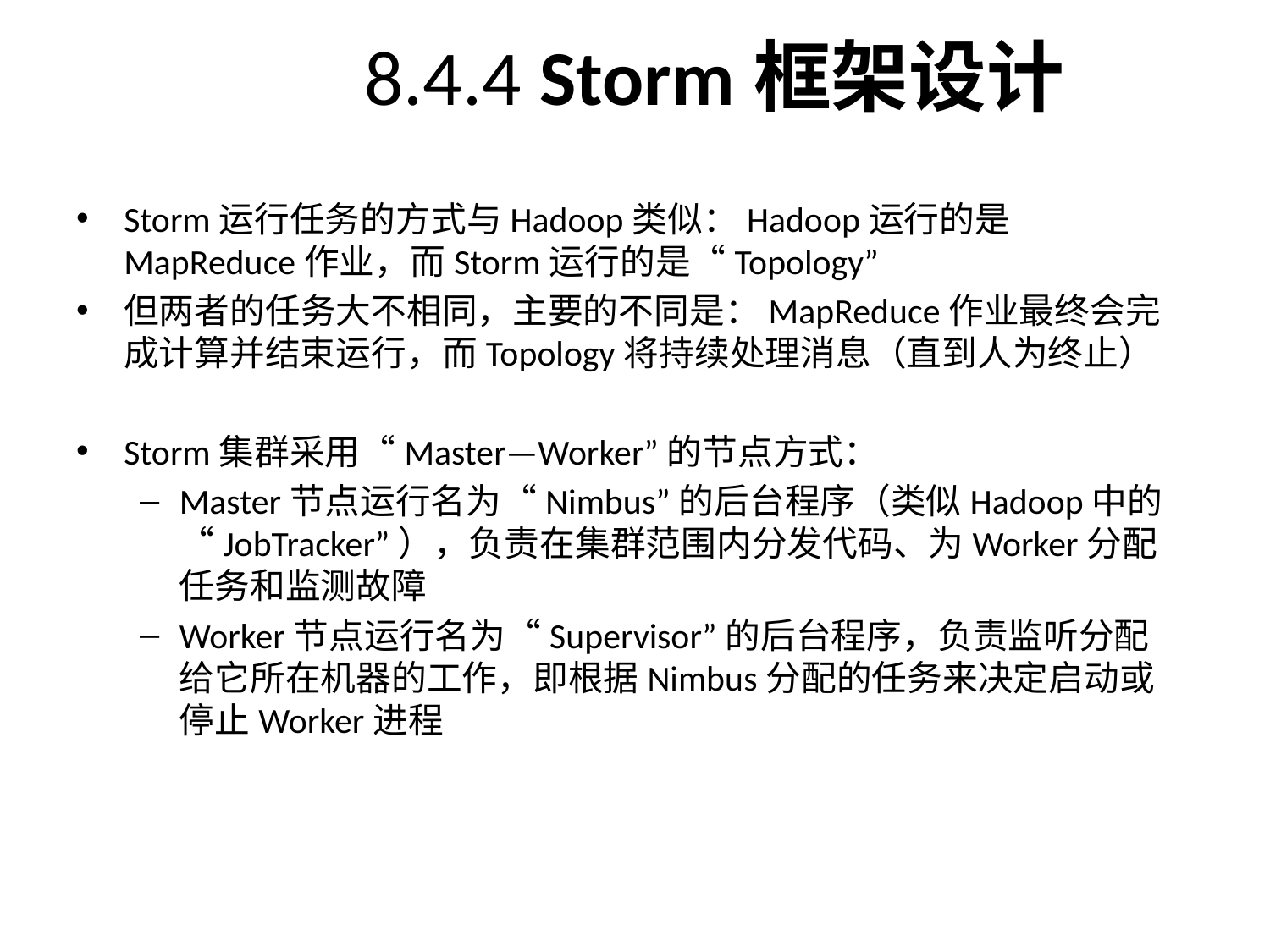

8.4.4 Storm框架设计
# Storm运行任务的方式与Hadoop类似：Hadoop运行的是MapReduce作业，而Storm运行的是“Topology”
但两者的任务大不相同，主要的不同是：MapReduce作业最终会完成计算并结束运行，而Topology将持续处理消息（直到人为终止）

Storm集群采用“Master—Worker”的节点方式：
Master节点运行名为“Nimbus”的后台程序（类似Hadoop中的“JobTracker”），负责在集群范围内分发代码、为Worker分配任务和监测故障
Worker节点运行名为“Supervisor”的后台程序，负责监听分配给它所在机器的工作，即根据Nimbus分配的任务来决定启动或停止Worker进程